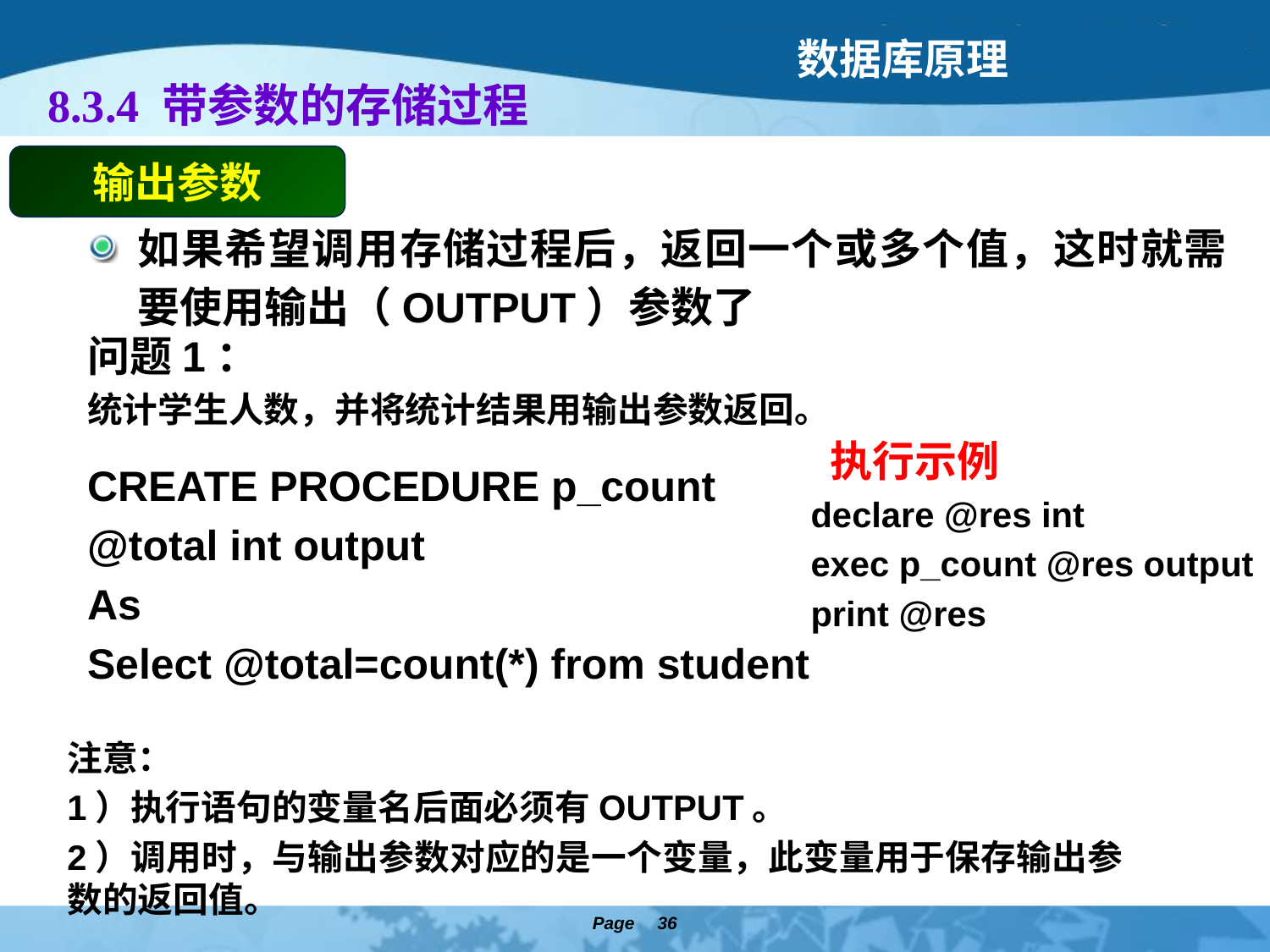

# 8.3.4 带参数的存储过程
输出参数

如果希望调用存储过程后，返回一个或多个值，这时就需要使用输出（OUTPUT）参数了

问题1：
统计学生人数，并将统计结果用输出参数返回。
 执行示例
declare @res int
exec p_count @res output
print @res
CREATE PROCEDURE p_count
@total int output
As
Select @total=count(*) from student
注意：
1）执行语句的变量名后面必须有OUTPUT。
2）调用时，与输出参数对应的是一个变量，此变量用于保存输出参数的返回值。